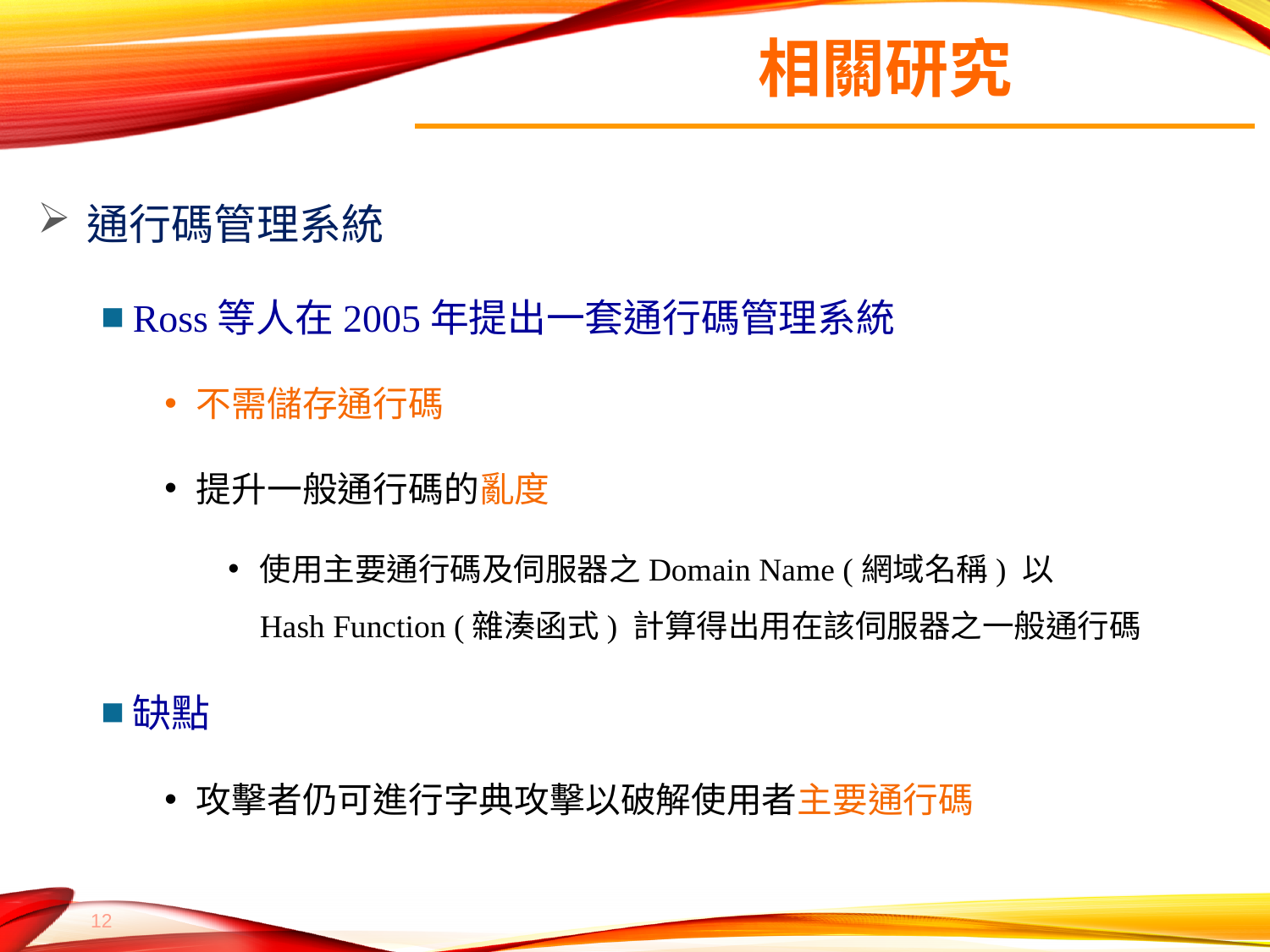

# 相關研究
通行碼管理系統
Ross等人在2005年提出一套通行碼管理系統
不需儲存通行碼
提升一般通行碼的亂度
使用主要通行碼及伺服器之Domain Name (網域名稱) 以
Hash Function (雜湊函式) 計算得出用在該伺服器之一般通行碼
缺點
攻擊者仍可進行字典攻擊以破解使用者主要通行碼
12